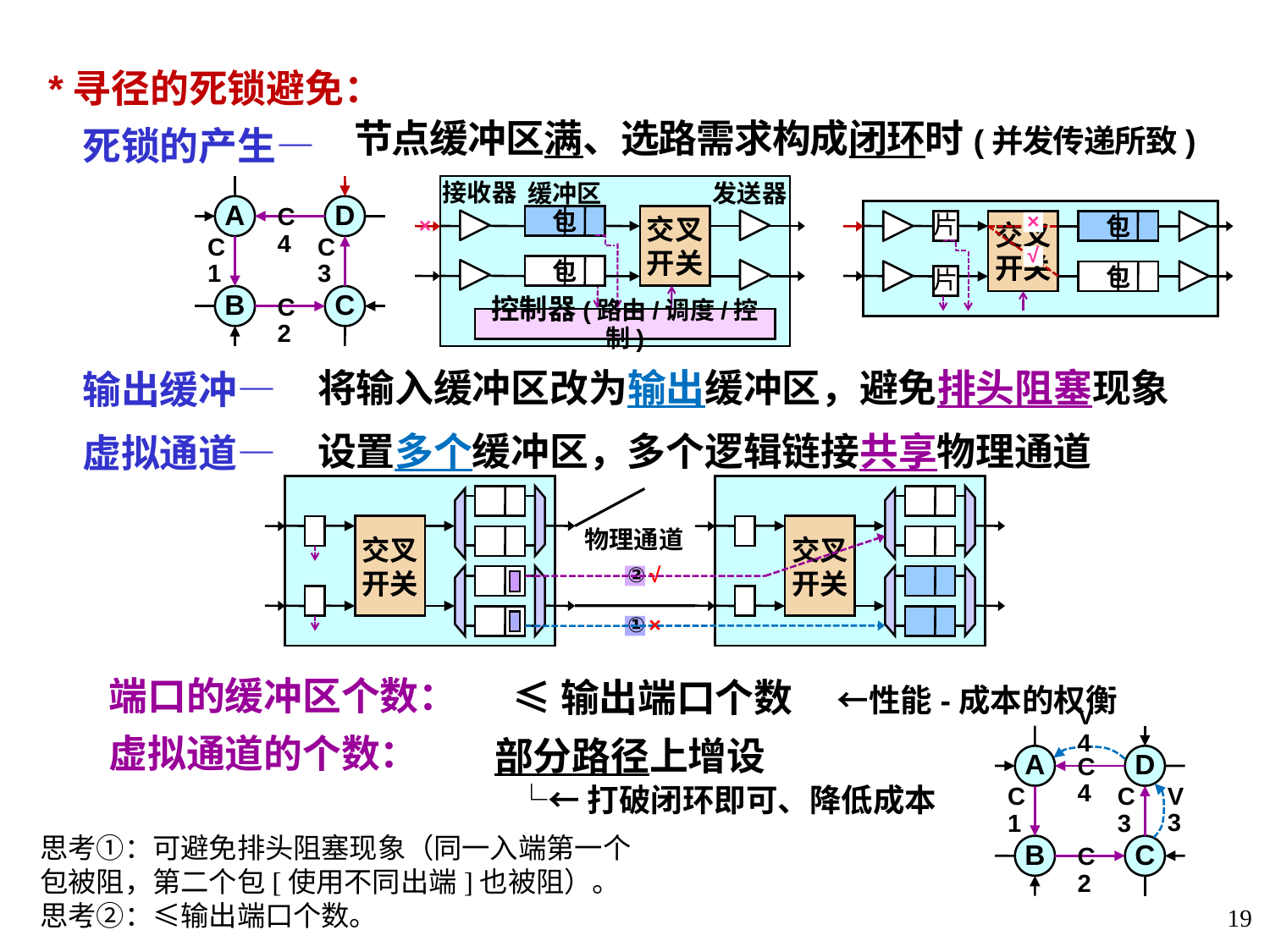

*寻径的死锁避免：
    死锁的产生—

    输出缓冲—
    虚拟通道—

       端口的缓冲区个数：
       虚拟通道的个数：
节点缓冲区满、选路需求构成闭环时(并发传递所致)
接收器
缓冲区
发送器

包
交叉
开关

×
包

控制器(路由/调度/控制)
A
D
C4
C1
C3
B
C
C2

片
交叉
开关
包

×
√

包
片
将输入缓冲区改为输出缓冲区，避免排头阻塞现象
设置多个缓冲区，多个逻辑链接共享物理通道

交叉
开关
交叉
开关

物理通道

√
②

×
①

  ≤输出端口个数     ←性能-成本的权衡
部分路径上增设
   └←打破闭环即可、降低成本
V4
A
D

C4

V3
C1
C3
B
C
C2
思考①：可避免排头阻塞现象（同一入端第一个包被阻，第二个包[使用不同出端]也被阻）。
思考②：≤输出端口个数。
.
19